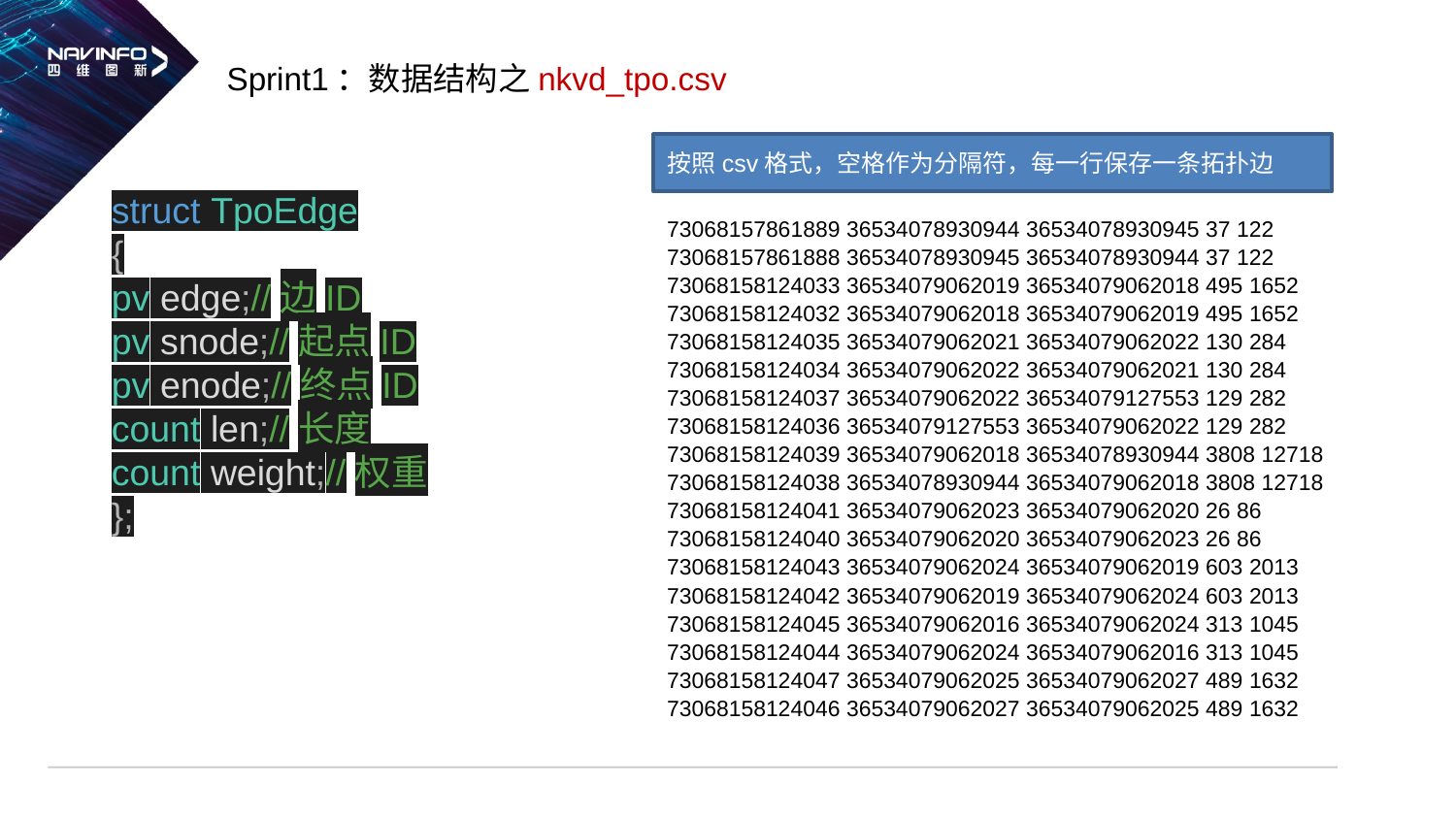

# Sprint1：数据结构之nkvd_tpo.csv
按照csv格式，空格作为分隔符，每一行保存一条拓扑边
struct TpoEdge
{
pv edge;//边ID
pv snode;//起点ID
pv enode;//终点ID
count len;//长度
count weight;//权重
};
| 73068157861889 36534078930944 36534078930945 37 122 |
| --- |
| 73068157861888 36534078930945 36534078930944 37 122 |
| 73068158124033 36534079062019 36534079062018 495 1652 |
| 73068158124032 36534079062018 36534079062019 495 1652 |
| 73068158124035 36534079062021 36534079062022 130 284 |
| 73068158124034 36534079062022 36534079062021 130 284 |
| 73068158124037 36534079062022 36534079127553 129 282 |
| 73068158124036 36534079127553 36534079062022 129 282 |
| 73068158124039 36534079062018 36534078930944 3808 12718 |
| 73068158124038 36534078930944 36534079062018 3808 12718 |
| 73068158124041 36534079062023 36534079062020 26 86 |
| 73068158124040 36534079062020 36534079062023 26 86 |
| 73068158124043 36534079062024 36534079062019 603 2013 |
| 73068158124042 36534079062019 36534079062024 603 2013 |
| 73068158124045 36534079062016 36534079062024 313 1045 |
| 73068158124044 36534079062024 36534079062016 313 1045 |
| 73068158124047 36534079062025 36534079062027 489 1632 |
| 73068158124046 36534079062027 36534079062025 489 1632 |